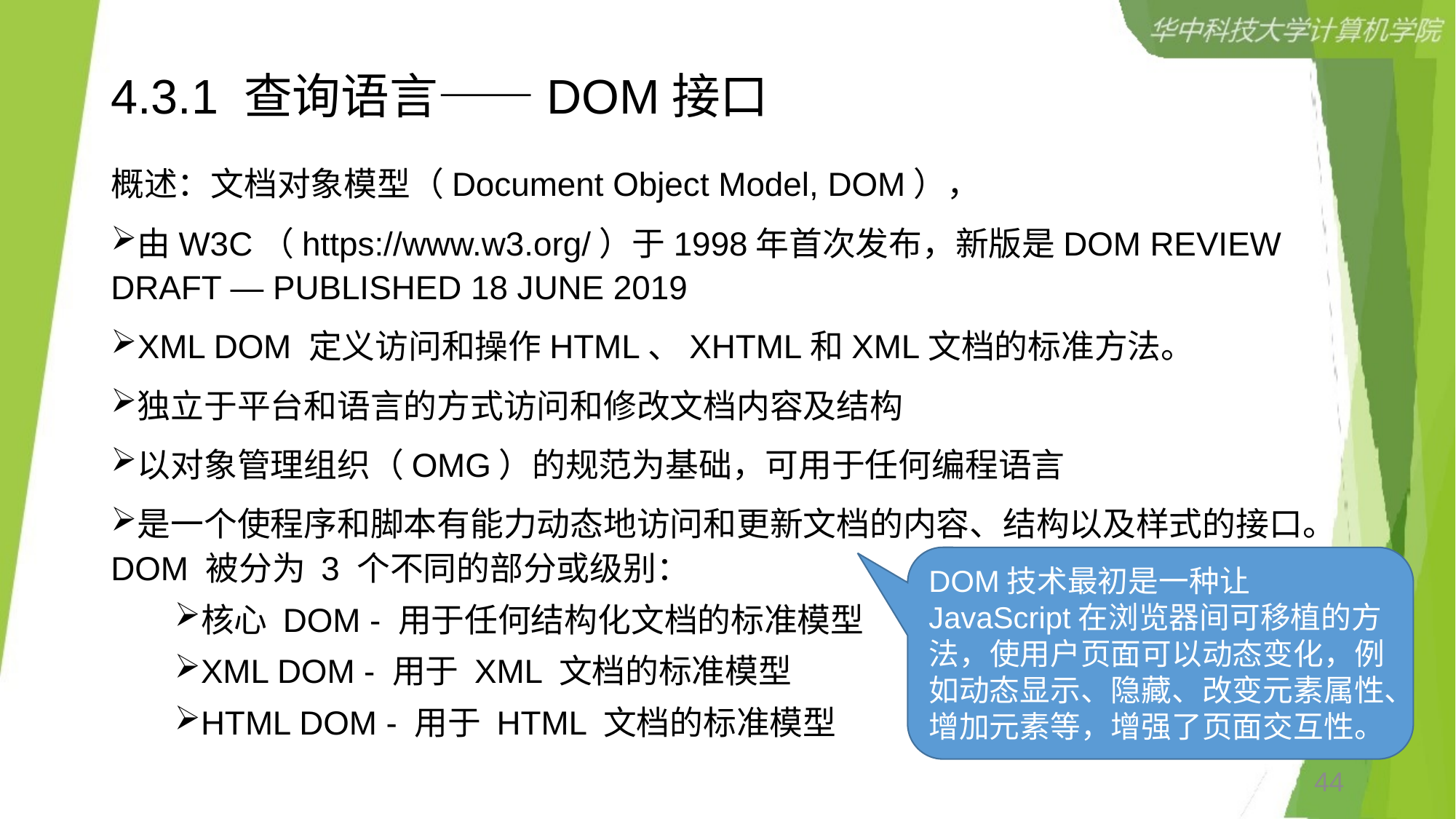

# 4.3.1 查询语言——DOM接口
概述：文档对象模型（Document Object Model, DOM），
由W3C（https://www.w3.org/）于1998年首次发布，新版是DOM REVIEW DRAFT — PUBLISHED 18 JUNE 2019
XML DOM 定义访问和操作HTML、XHTML和XML文档的标准方法。
独立于平台和语言的方式访问和修改文档内容及结构
以对象管理组织（OMG）的规范为基础，可用于任何编程语言
是一个使程序和脚本有能力动态地访问和更新文档的内容、结构以及样式的接口。DOM 被分为 3 个不同的部分或级别：
核心 DOM - 用于任何结构化文档的标准模型
XML DOM - 用于 XML 文档的标准模型
HTML DOM - 用于 HTML 文档的标准模型
DOM技术最初是一种让JavaScript在浏览器间可移植的方法，使用户页面可以动态变化，例如动态显示、隐藏、改变元素属性、增加元素等，增强了页面交互性。
44